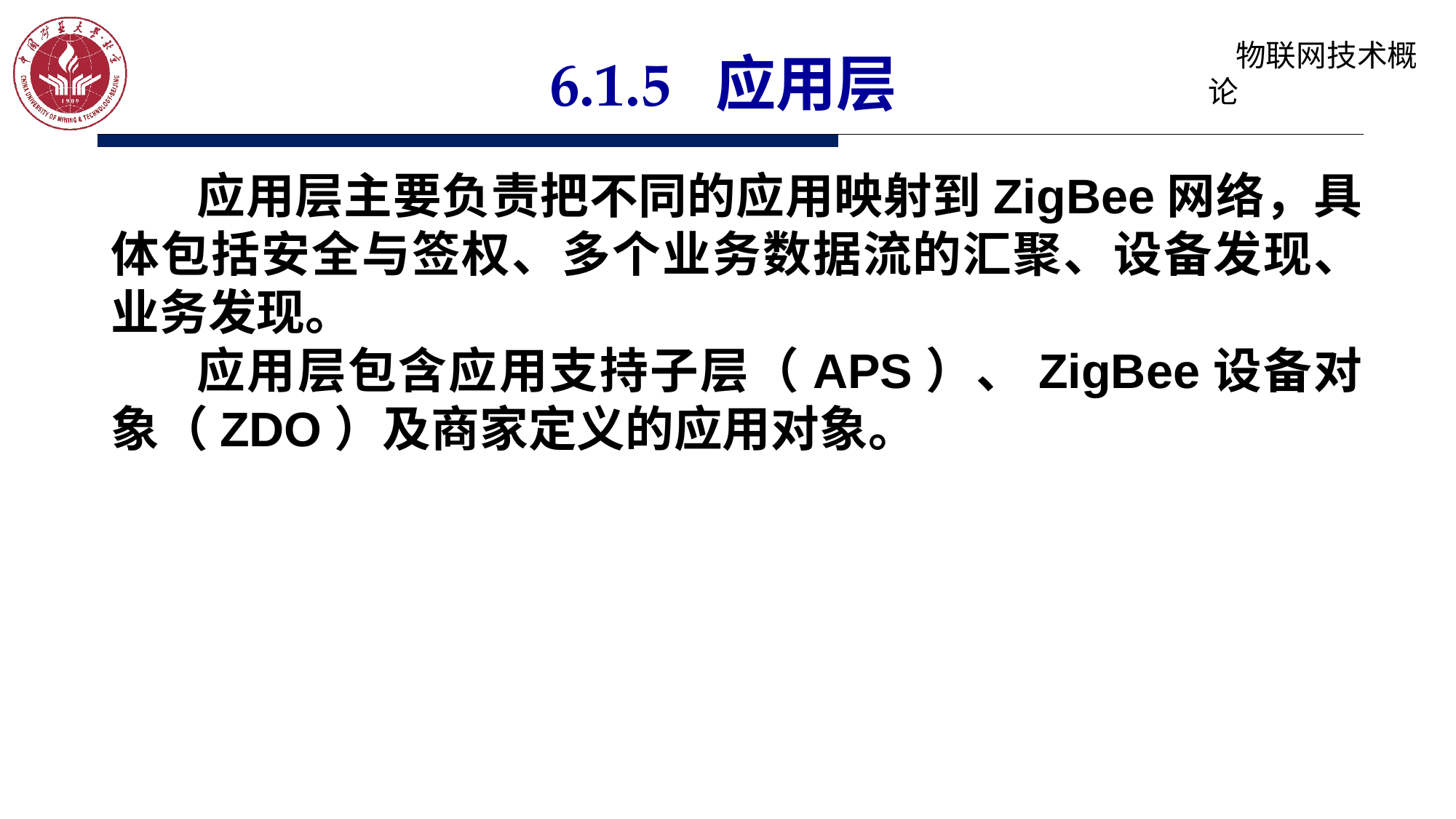

# 6.1.5  应用层
应用层主要负责把不同的应用映射到ZigBee网络，具体包括安全与签权、多个业务数据流的汇聚、设备发现、业务发现。
应用层包含应用支持子层（APS）、ZigBee设备对象（ZDO）及商家定义的应用对象。